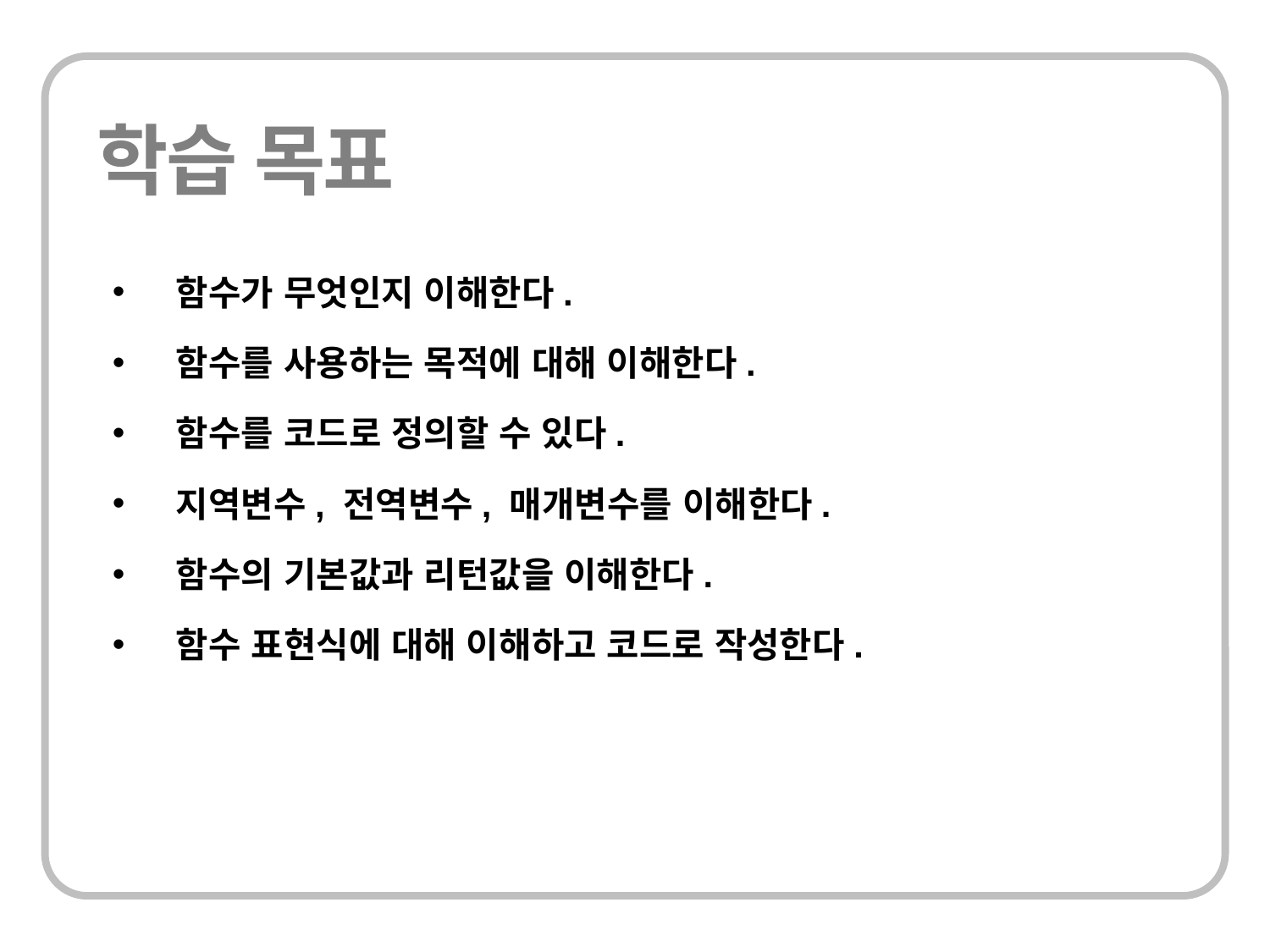

함수가 무엇인지 이해한다.
함수를 사용하는 목적에 대해 이해한다.
함수를 코드로 정의할 수 있다.
지역변수, 전역변수, 매개변수를 이해한다.
함수의 기본값과 리턴값을 이해한다.
함수 표현식에 대해 이해하고 코드로 작성한다.